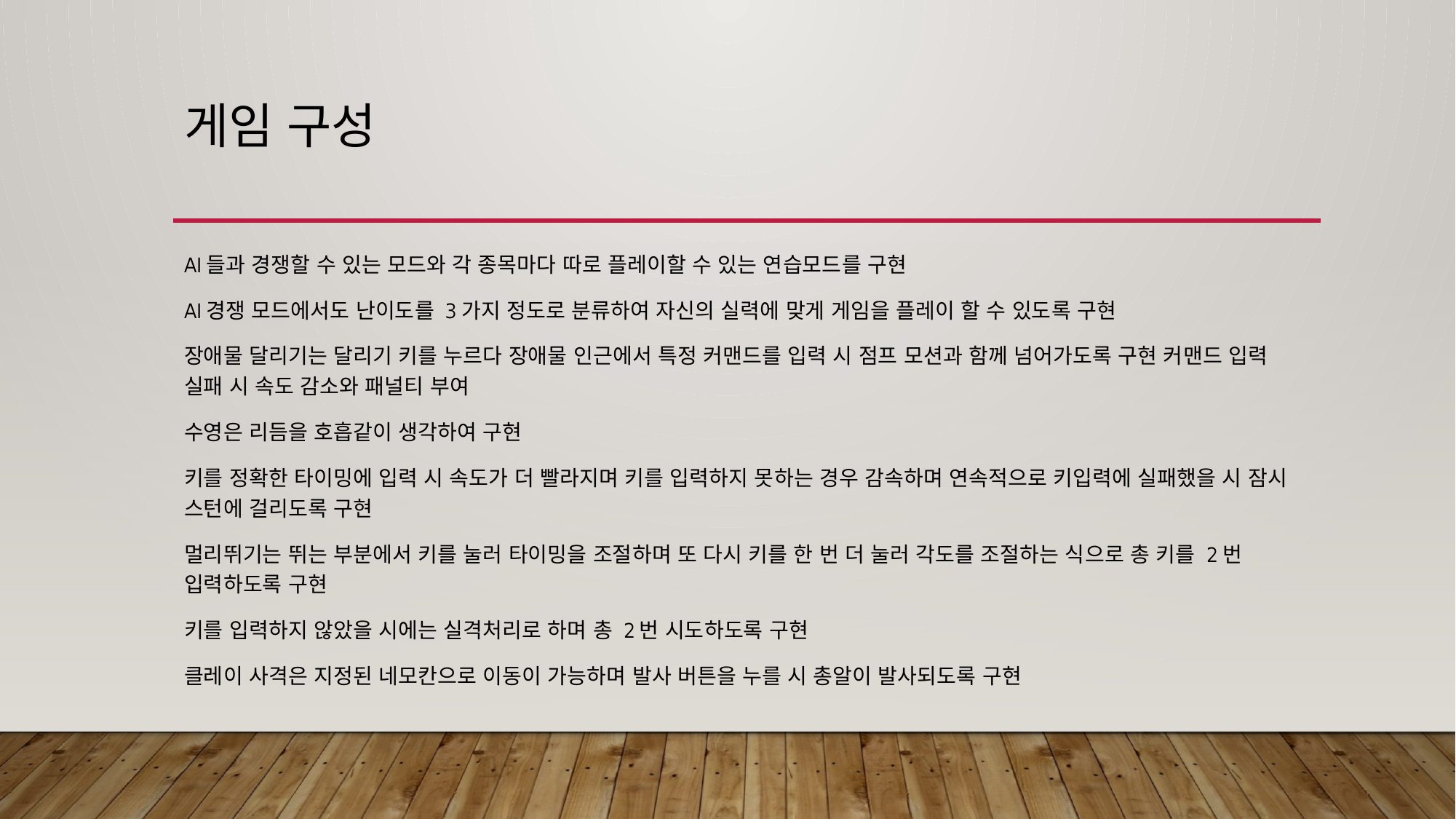

# 게임 구성
AI들과 경쟁할 수 있는 모드와 각 종목마다 따로 플레이할 수 있는 연습모드를 구현
AI경쟁 모드에서도 난이도를 3가지 정도로 분류하여 자신의 실력에 맞게 게임을 플레이 할 수 있도록 구현
장애물 달리기는 달리기 키를 누르다 장애물 인근에서 특정 커맨드를 입력 시 점프 모션과 함께 넘어가도록 구현 커맨드 입력 실패 시 속도 감소와 패널티 부여
수영은 리듬을 호흡같이 생각하여 구현
키를 정확한 타이밍에 입력 시 속도가 더 빨라지며 키를 입력하지 못하는 경우 감속하며 연속적으로 키입력에 실패했을 시 잠시 스턴에 걸리도록 구현
멀리뛰기는 뛰는 부분에서 키를 눌러 타이밍을 조절하며 또 다시 키를 한 번 더 눌러 각도를 조절하는 식으로 총 키를 2번 입력하도록 구현
키를 입력하지 않았을 시에는 실격처리로 하며 총 2번 시도하도록 구현
클레이 사격은 지정된 네모칸으로 이동이 가능하며 발사 버튼을 누를 시 총알이 발사되도록 구현